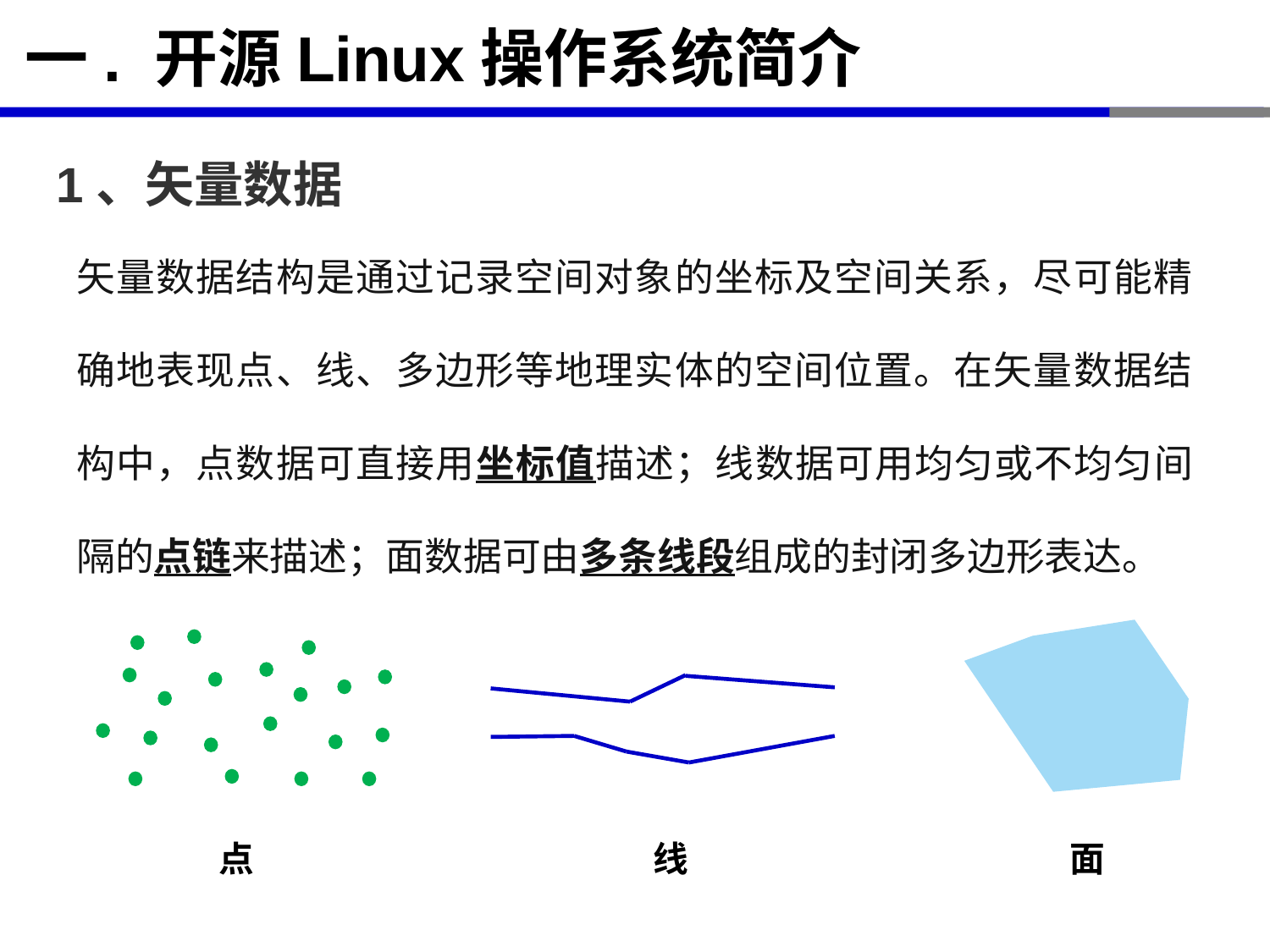

# 一. 开源Linux操作系统简介
1、矢量数据
矢量数据结构是通过记录空间对象的坐标及空间关系，尽可能精确地表现点、线、多边形等地理实体的空间位置。在矢量数据结构中，点数据可直接用坐标值描述；线数据可用均匀或不均匀间隔的点链来描述；面数据可由多条线段组成的封闭多边形表达。

面

点
线